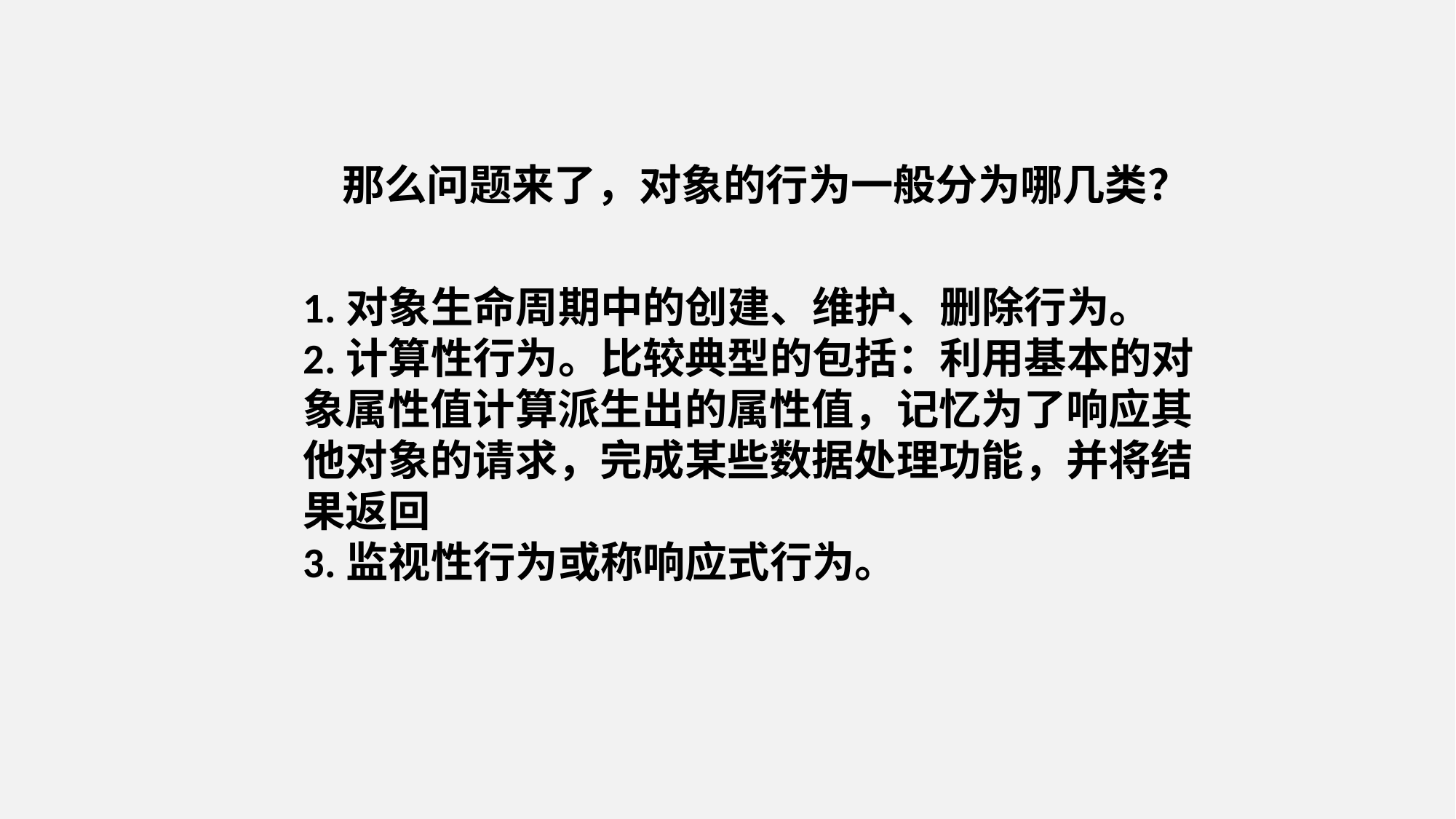

那么问题来了，对象的行为一般分为哪几类？
1.对象生命周期中的创建、维护、删除行为。
2.计算性行为。比较典型的包括：利用基本的对象属性值计算派生出的属性值，记忆为了响应其他对象的请求，完成某些数据处理功能，并将结果返回
3.监视性行为或称响应式行为。